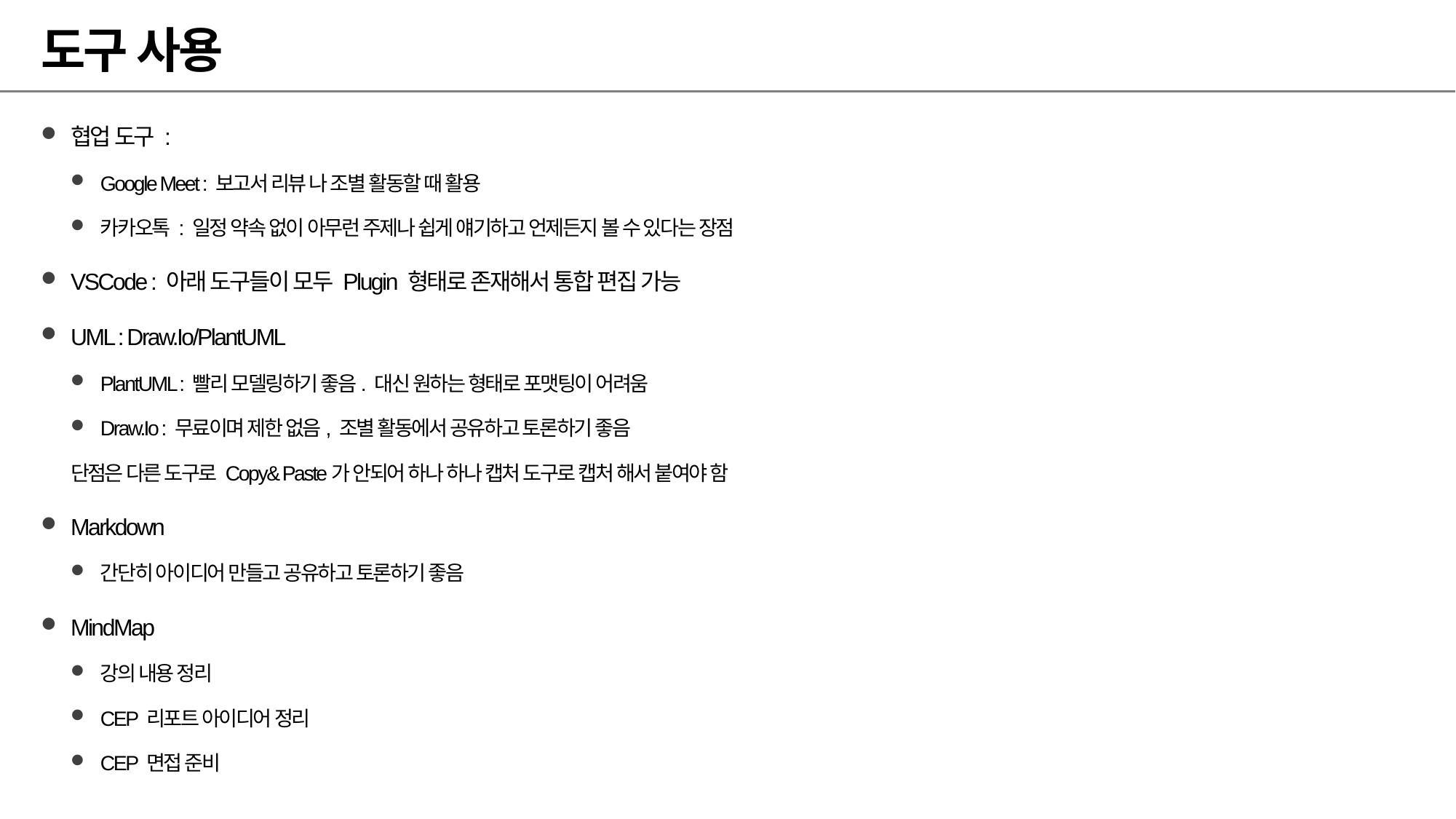

# 도구 사용
협업 도구 :
Google Meet : 보고서 리뷰 나 조별 활동할 때 활용
카카오톡 : 일정 약속 없이 아무런 주제나 쉽게 얘기하고 언제든지 볼 수 있다는 장점
VSCode : 아래 도구들이 모두 Plugin 형태로 존재해서 통합 편집 가능
UML : Draw.Io/PlantUML
PlantUML : 빨리 모델링하기 좋음. 대신 원하는 형태로 포맷팅이 어려움
Draw.Io : 무료이며 제한 없음, 조별 활동에서 공유하고 토론하기 좋음
	단점은 다른 도구로 Copy& Paste가 안되어 하나 하나 캡처 도구로 캡처 해서 붙여야 함
Markdown
간단히 아이디어 만들고 공유하고 토론하기 좋음
MindMap
강의 내용 정리
CEP 리포트 아이디어 정리
CEP 면접 준비